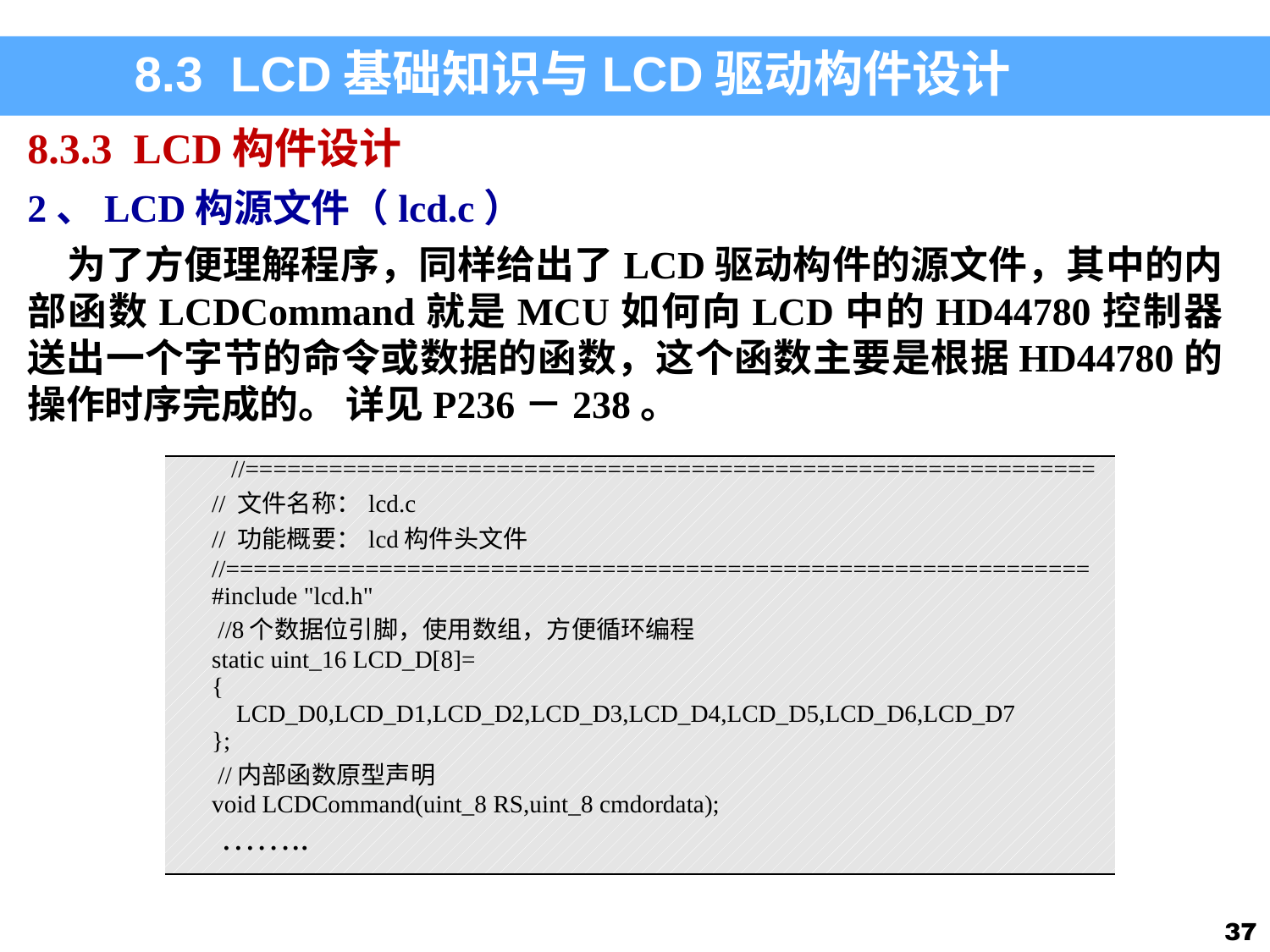

8.3  LCD基础知识与LCD驱动构件设计
8.3.3  LCD构件设计
2、LCD构源文件（lcd.c）
为了方便理解程序，同样给出了LCD驱动构件的源文件，其中的内部函数LCDCommand就是MCU如何向LCD中的HD44780控制器送出一个字节的命令或数据的函数，这个函数主要是根据HD44780的操作时序完成的。 详见P236－238。
| //============================================================= // 文件名称：lcd.c // 功能概要：lcd构件头文件 //============================================================== #include "lcd.h"  //8个数据位引脚，使用数组，方便循环编程 static uint\_16 LCD\_D[8]= { LCD\_D0,LCD\_D1,LCD\_D2,LCD\_D3,LCD\_D4,LCD\_D5,LCD\_D6,LCD\_D7 };  //内部函数原型声明 void LCDCommand(uint\_8 RS,uint\_8 cmdordata);  …….. |
| --- |
37